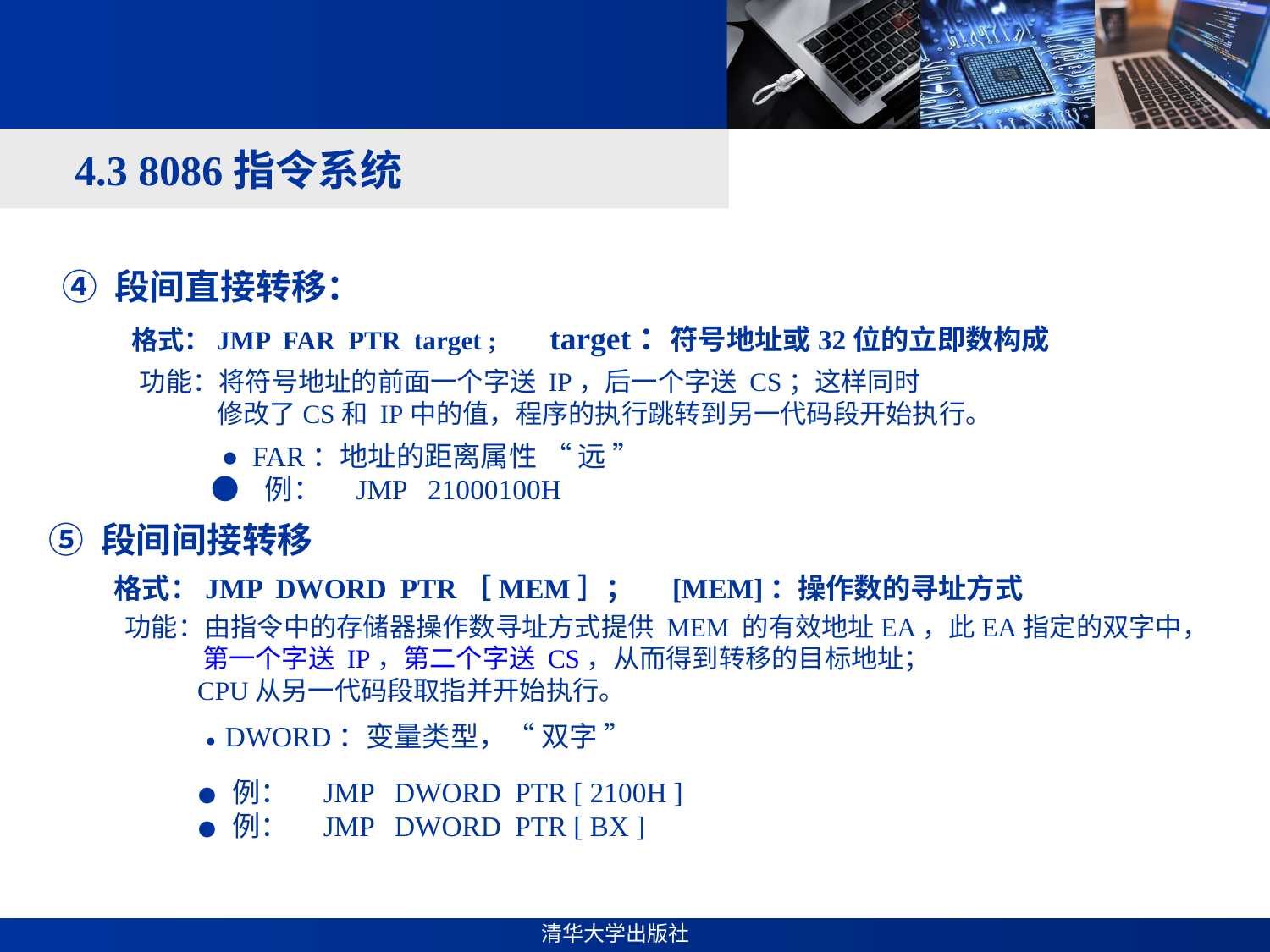

#
4.3 8086指令系统

④ 段间直接转移：
格式：JMP  FAR  PTR  target ;        target：符号地址或32位的立即数构成
功能：将符号地址的前面一个字送 IP，后一个字送 CS；这样同时
            修改了CS和 IP中的值，程序的执行跳转到另一代码段开始执行。
●  FAR：地址的距离属性 “ 远 ”
●   例：　JMP   21000100H
⑤ 段间间接转移
格式：JMP  DWORD  PTR［MEM］；     [MEM]：操作数的寻址方式
功能：由指令中的存储器操作数寻址方式提供 MEM 的有效地址EA，此EA指定的双字中，
            第一个字送 IP，第二个字送 CS，从而得到转移的目标地址；
           CPU从另一代码段取指并开始执行。
 ●  DWORD：变量类型，“ 双字 ”
●   例：　JMP   DWORD  PTR [ 2100H ]
●   例：　JMP   DWORD  PTR [ BX ]